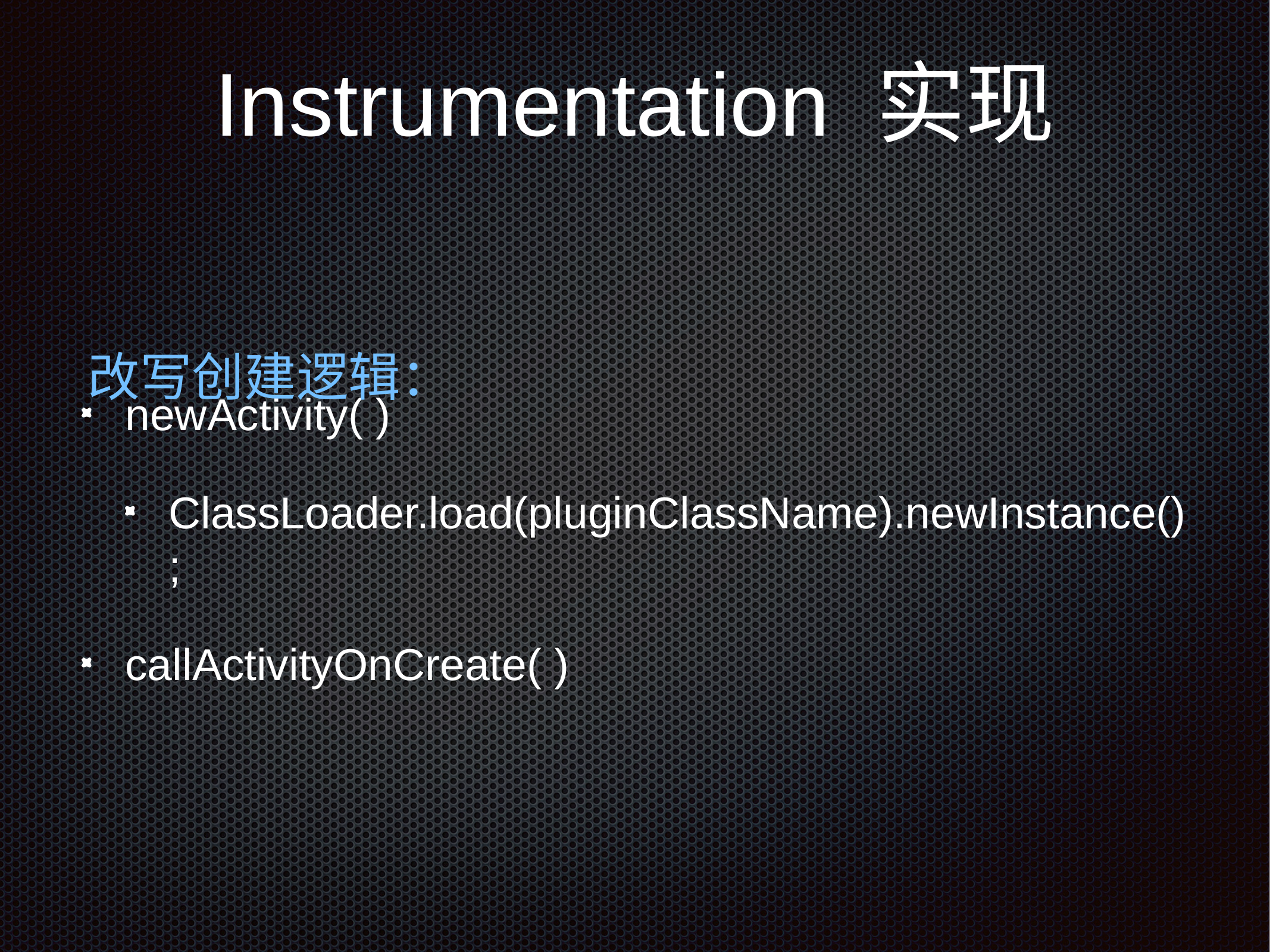

13
Instrumentation 实现
newActivity( )
ClassLoader.load(pluginClassName).newInstance();
callActivityOnCreate( )
改写创建逻辑：